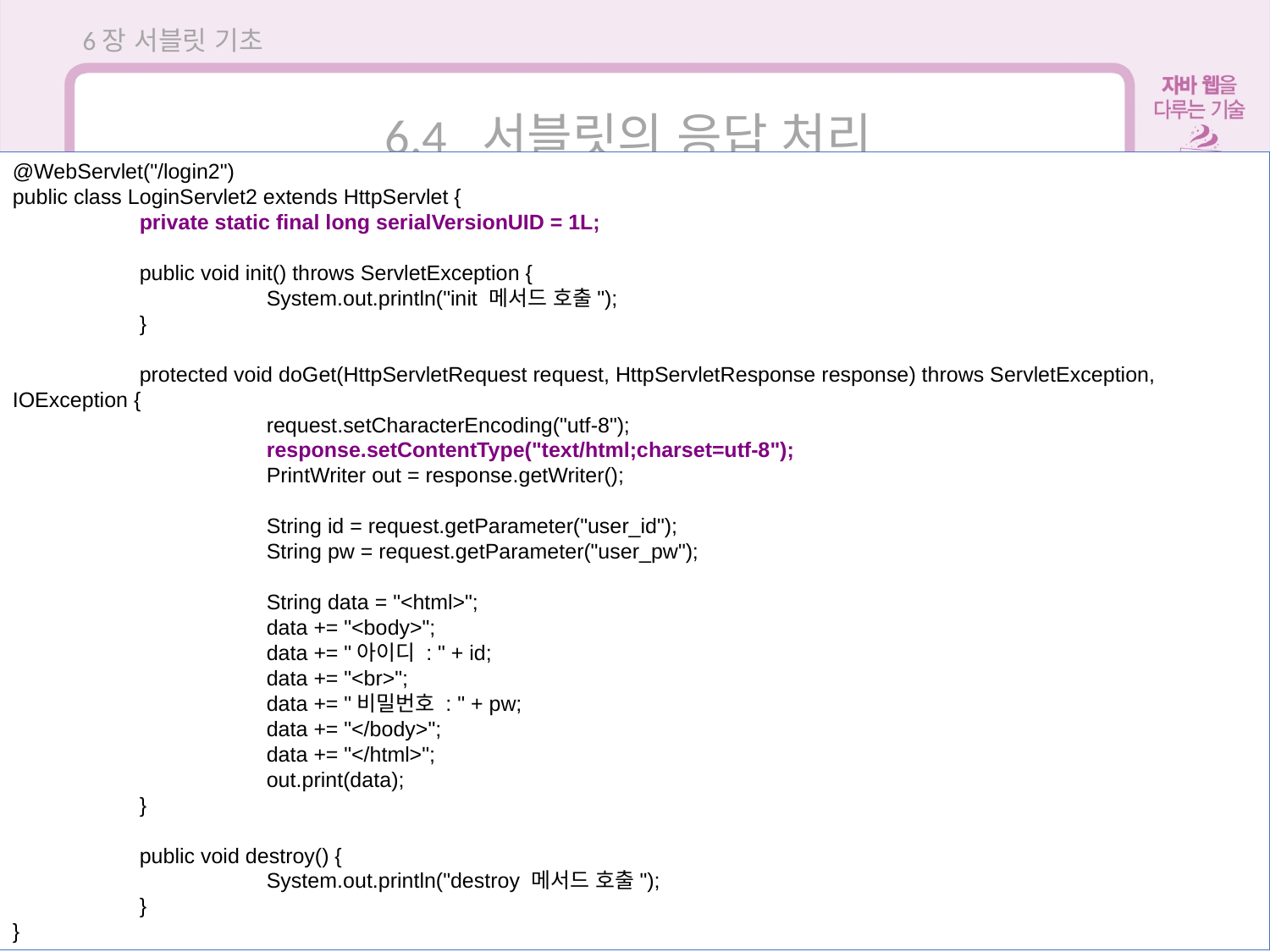

6장 서블릿 기초
6.4  서블릿의 응답 처리
@WebServlet("/login2")
public class LoginServlet2 extends HttpServlet {
	private static final long serialVersionUID = 1L;

	public void init() throws ServletException {
		System.out.println("init 메서드 호출");
	}

	protected void doGet(HttpServletRequest request, HttpServletResponse response) throws ServletException, IOException {
		request.setCharacterEncoding("utf-8");
		response.setContentType("text/html;charset=utf-8");
		PrintWriter out = response.getWriter();

		String id = request.getParameter("user_id");
		String pw = request.getParameter("user_pw");

		String data = "<html>";
		data += "<body>";
		data += "아이디 : " + id;
		data += "<br>";
		data += "비밀번호 : " + pw;
		data += "</body>";
		data += "</html>";
		out.print(data);
	}

	public void destroy() {
		System.out.println("destroy 메서드 호출");
	}
}